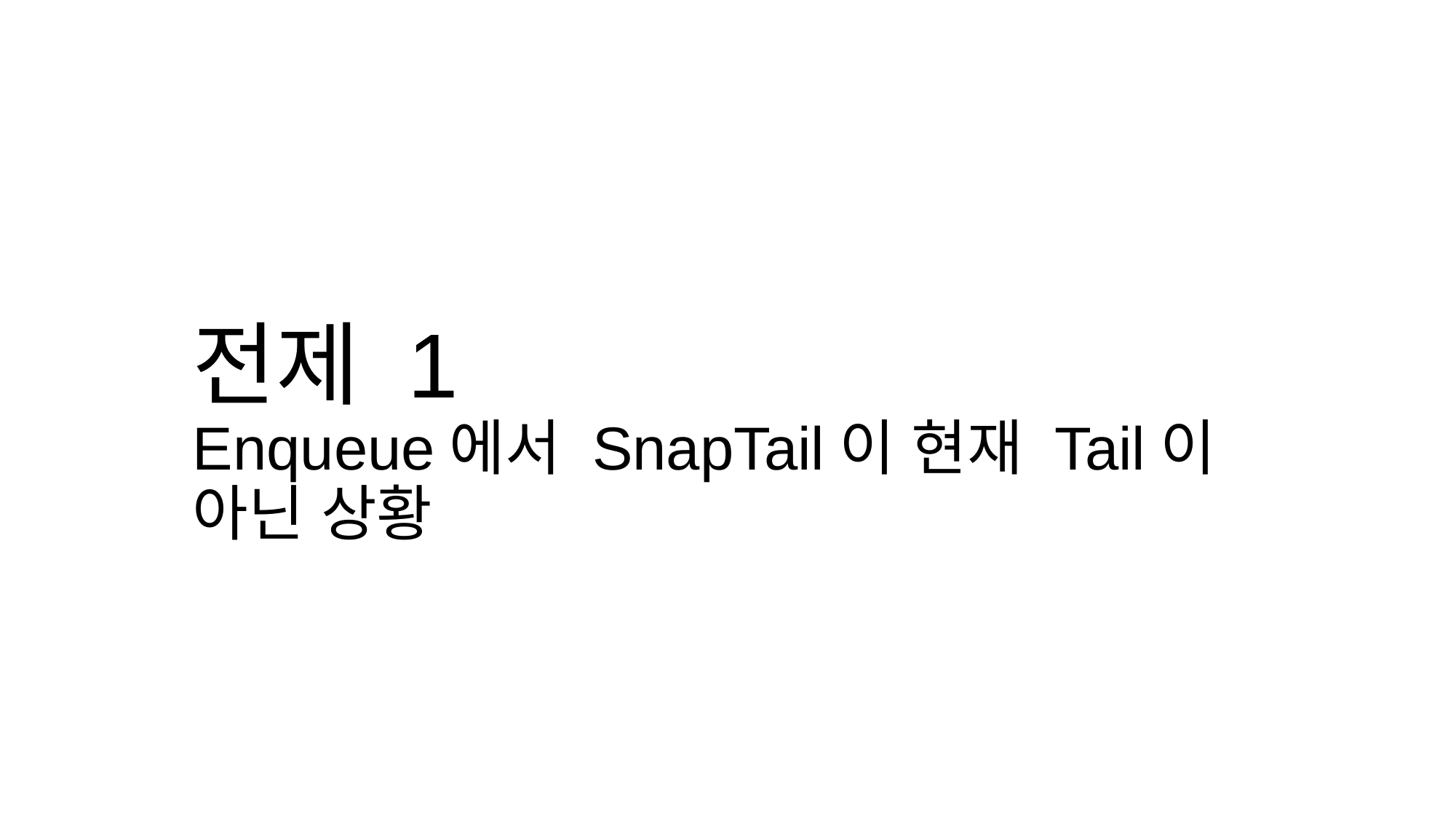

# 전제 1 Enqueue에서 SnapTail이 현재 Tail이 아닌 상황